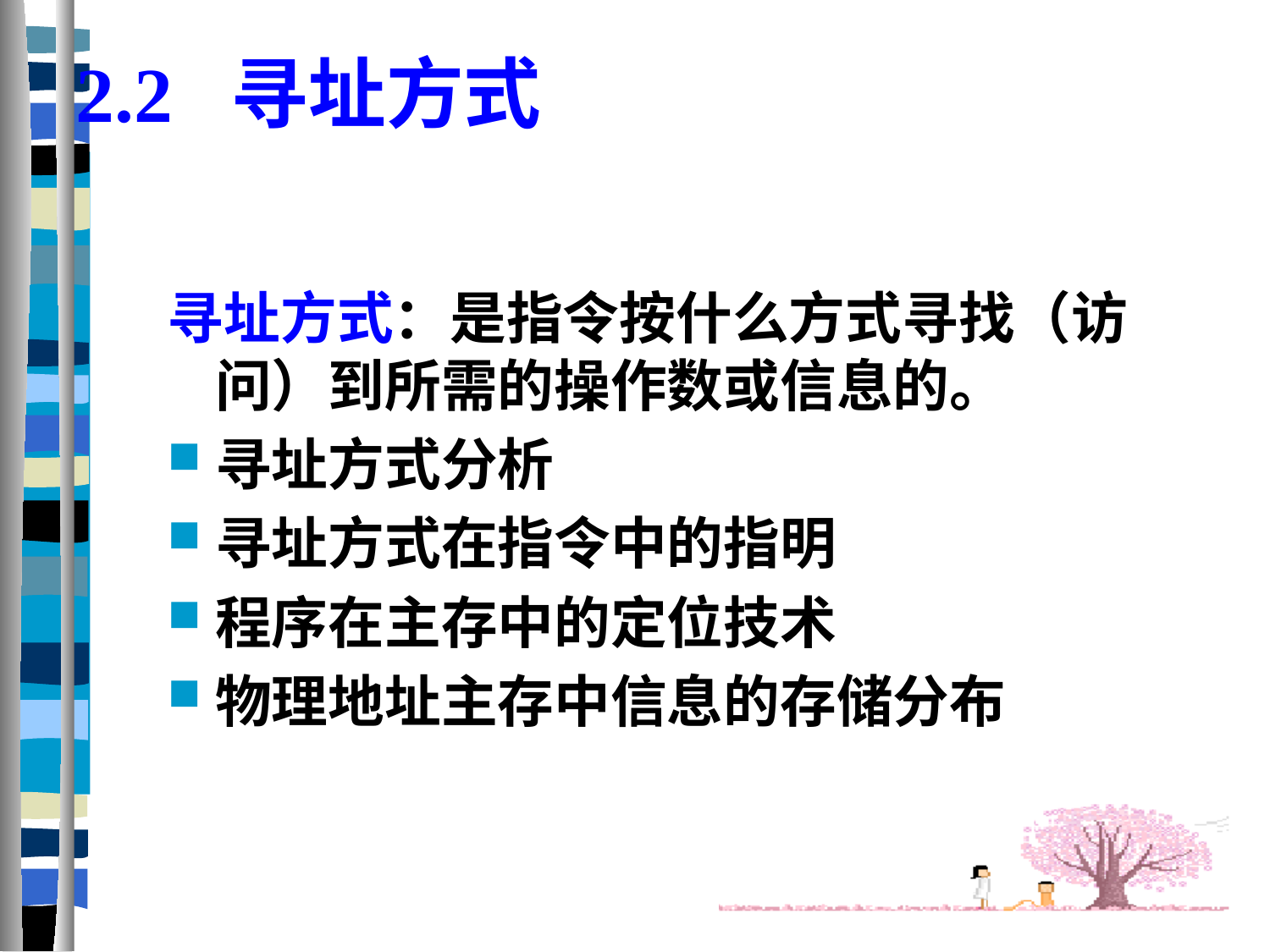

# 2.2  寻址方式
寻址方式：是指令按什么方式寻找（访问）到所需的操作数或信息的。
寻址方式分析
寻址方式在指令中的指明
程序在主存中的定位技术
物理地址主存中信息的存储分布